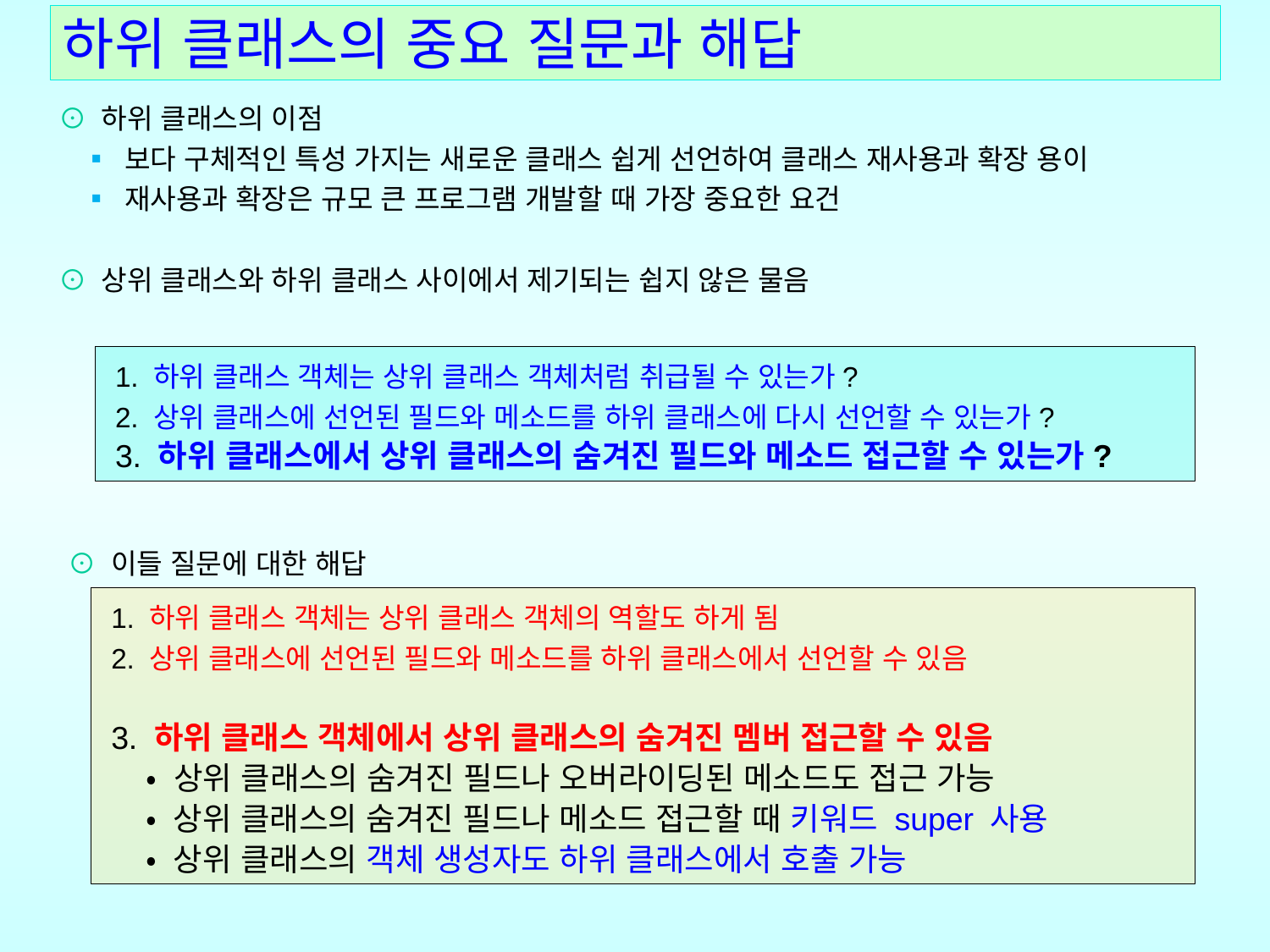

# 하위 클래스의 중요 질문과 해답
⊙ 하위 클래스의 이점
   ▪ 보다 구체적인 특성 가지는 새로운 클래스 쉽게 선언하여 클래스 재사용과 확장 용이
   ▪ 재사용과 확장은 규모 큰 프로그램 개발할 때 가장 중요한 요건

⊙ 상위 클래스와 하위 클래스 사이에서 제기되는 쉽지 않은 물음
 1. 하위 클래스 객체는 상위 클래스 객체처럼 취급될 수 있는가?
 2. 상위 클래스에 선언된 필드와 메소드를 하위 클래스에 다시 선언할 수 있는가?
 3. 하위 클래스에서 상위 클래스의 숨겨진 필드와 메소드 접근할 수 있는가?
⊙ 이들 질문에 대한 해답
 1. 하위 클래스 객체는 상위 클래스 객체의 역할도 하게 됨
 2. 상위 클래스에 선언된 필드와 메소드를 하위 클래스에서 선언할 수 있음

 3. 하위 클래스 객체에서 상위 클래스의 숨겨진 멤버 접근할 수 있음
     • 상위 클래스의 숨겨진 필드나 오버라이딩된 메소드도 접근 가능
     • 상위 클래스의 숨겨진 필드나 메소드 접근할 때 키워드 super 사용
     • 상위 클래스의 객체 생성자도 하위 클래스에서 호출 가능